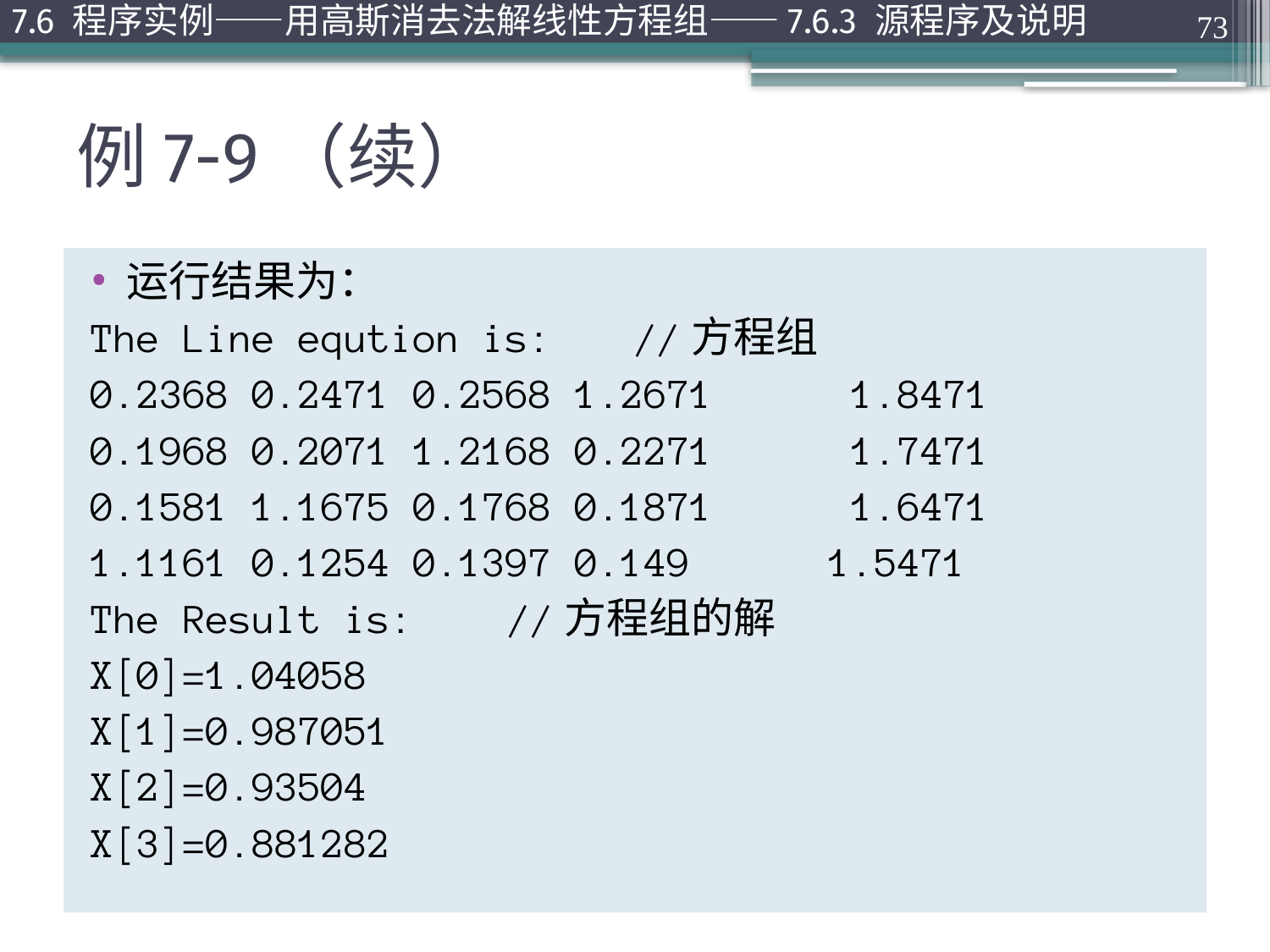

7.6 程序实例——用高斯消去法解线性方程组——7.6.3 源程序及说明
73
# 例7-9（续）
运行结果为：
The Line eqution is:	//方程组
0.2368 0.2471 0.2568 1.2671      1.8471
0.1968 0.2071 1.2168 0.2271      1.7471
0.1581 1.1675 0.1768 0.1871      1.6471
1.1161 0.1254 0.1397 0.149      1.5471
The Result is:	//方程组的解
X[0]=1.04058
X[1]=0.987051
X[2]=0.93504
X[3]=0.881282